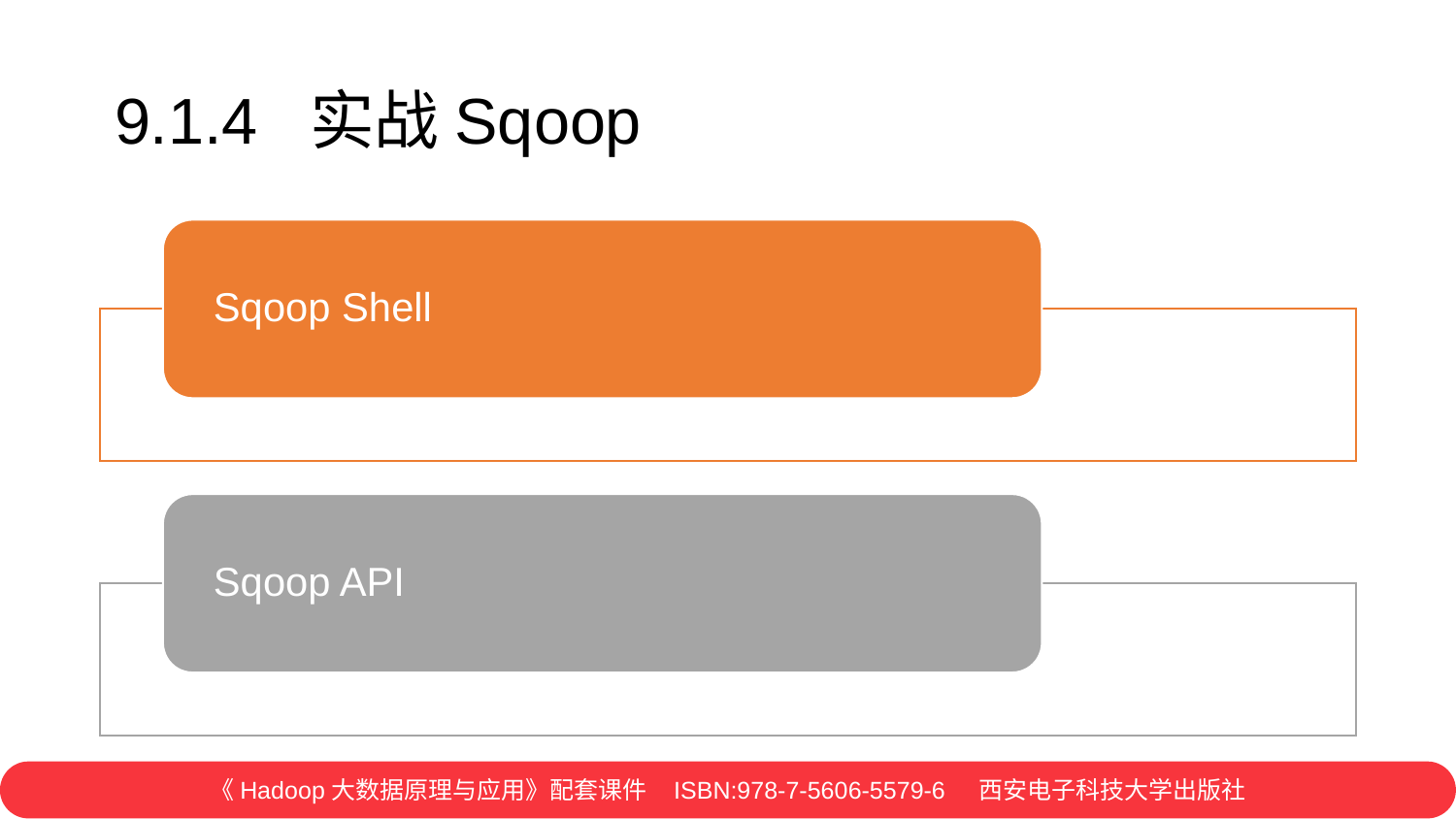

# 9.1.4  实战Sqoop
Sqoop Shell
Sqoop API